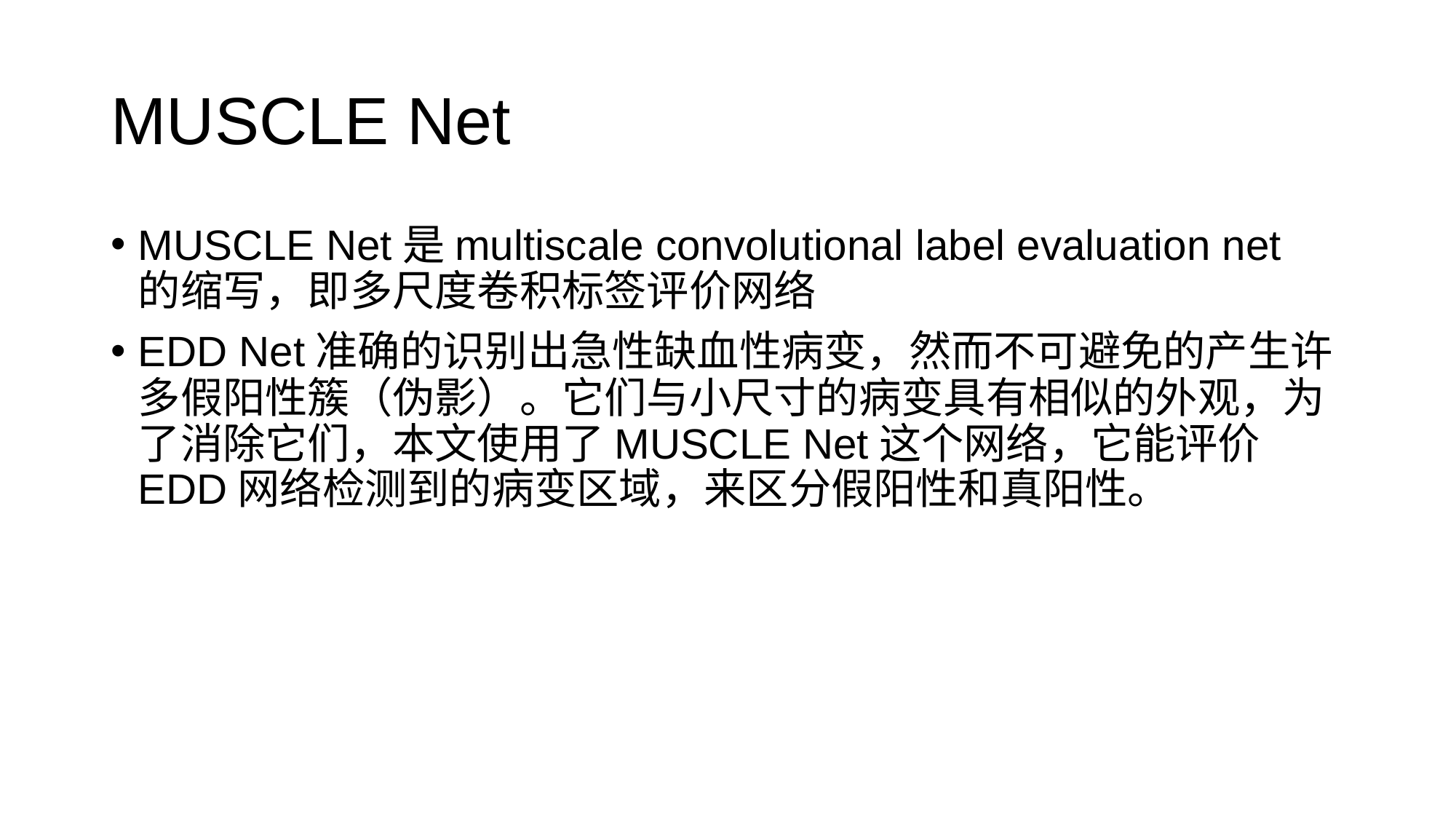

# MUSCLE Net
MUSCLE Net是multiscale convolutional label evaluation net 的缩写，即多尺度卷积标签评价网络
EDD Net准确的识别出急性缺血性病变，然而不可避免的产生许多假阳性簇（伪影）。它们与小尺寸的病变具有相似的外观，为了消除它们，本文使用了MUSCLE Net这个网络，它能评价EDD网络检测到的病变区域，来区分假阳性和真阳性。